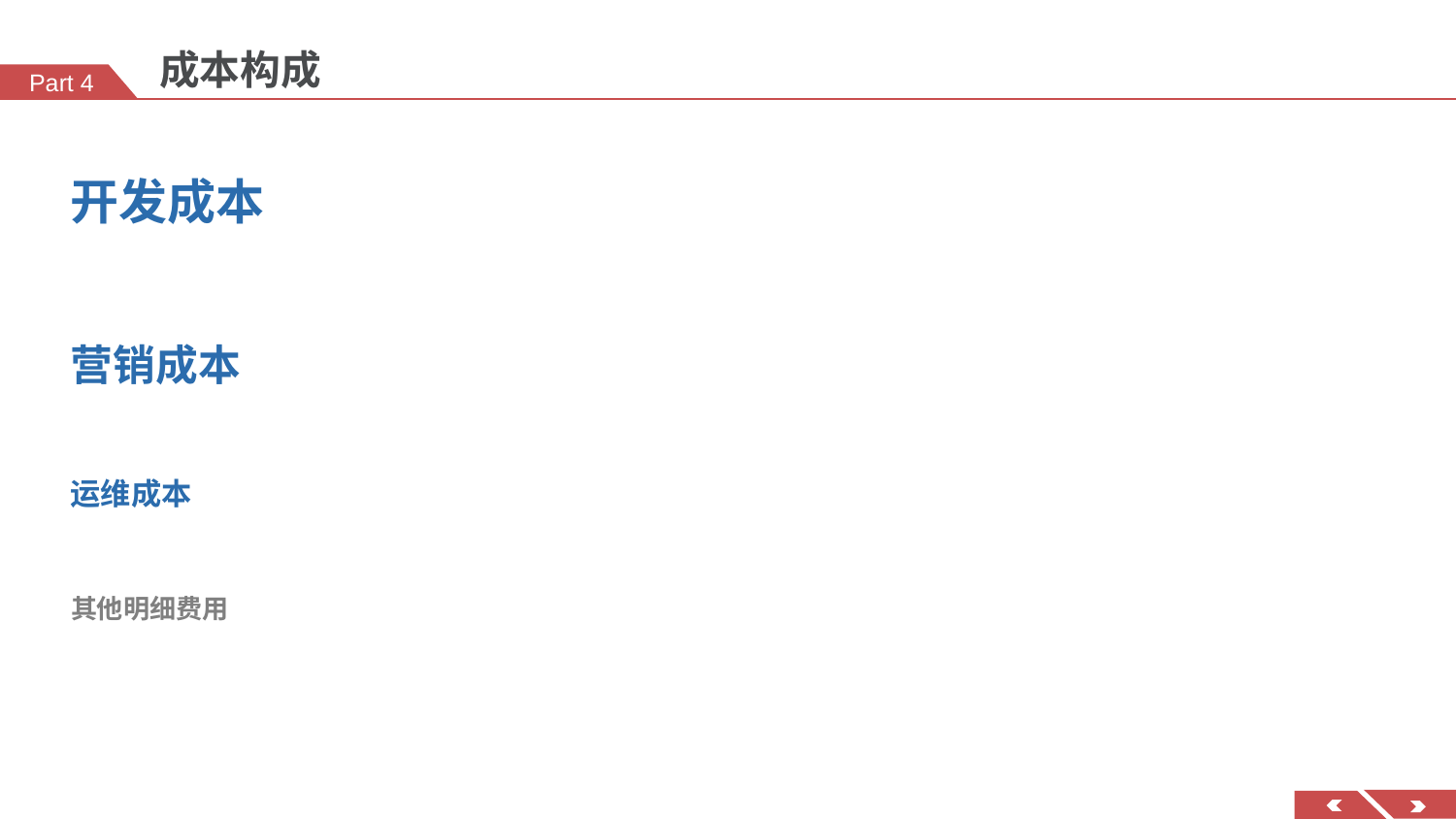

# 成本构成
Part 4
开发成本
营销成本
运维成本
其他明细费用